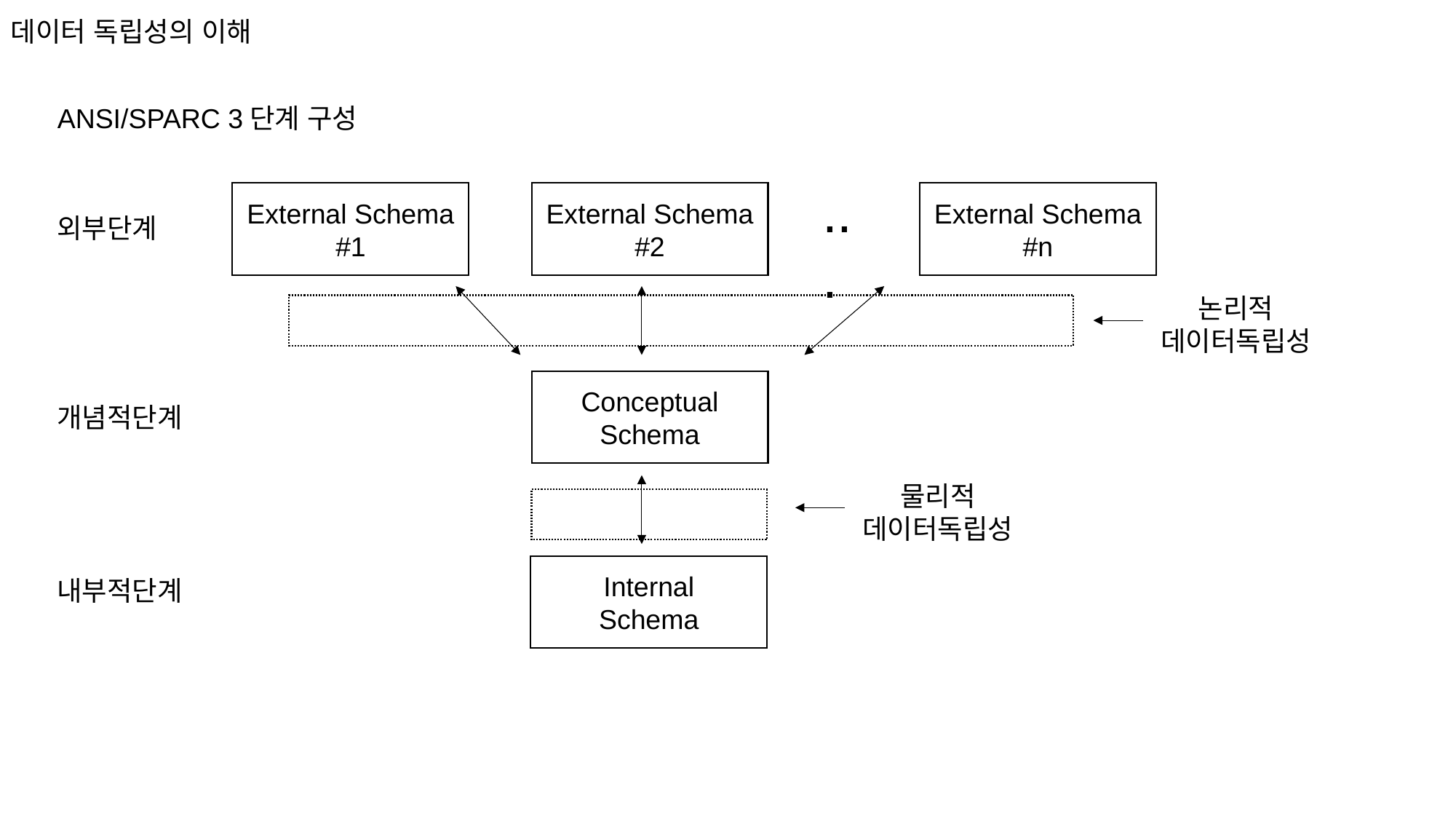

데이터 독립성의 이해
ANSI/SPARC 3단계 구성
...
External Schema
#1
External Schema
#2
External Schema
#n
논리적
데이터독립성

Conceptual
Schema
물리적
데이터독립성

Internal
Schema
외부단계
개념적단계
내부적단계